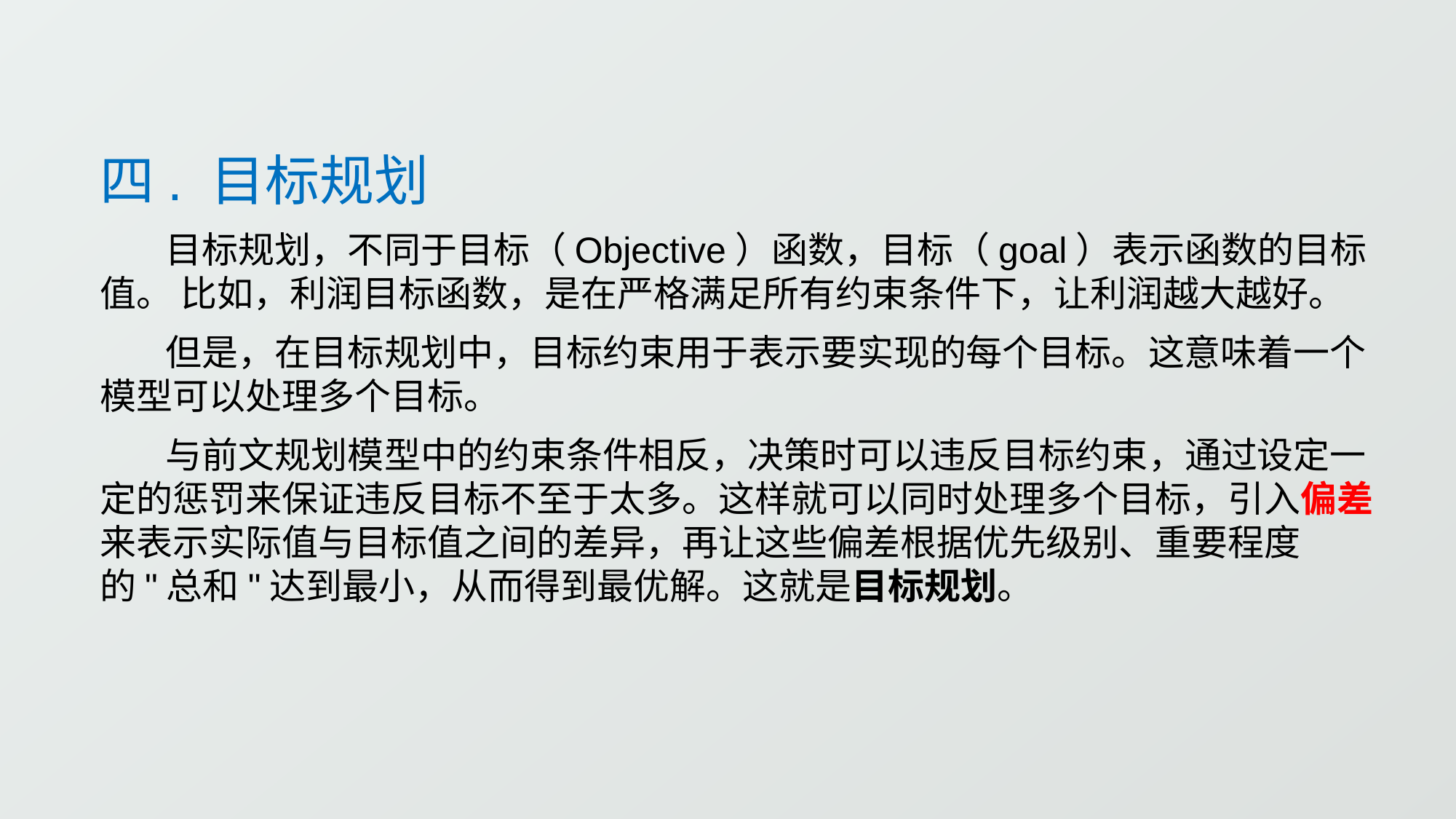

四. 目标规划
       目标规划，不同于目标（Objective）函数，目标（goal）表示函数的目标值。 比如，利润目标函数，是在严格满足所有约束条件下，让利润越大越好。
       但是，在目标规划中，目标约束用于表示要实现的每个目标。这意味着一个模型可以处理多个目标。
       与前文规划模型中的约束条件相反，决策时可以违反目标约束，通过设定一定的惩罚来保证违反目标不至于太多。这样就可以同时处理多个目标，引入偏差来表示实际值与目标值之间的差异，再让这些偏差根据优先级别、重要程度的"总和"达到最小，从而得到最优解。这就是目标规划。